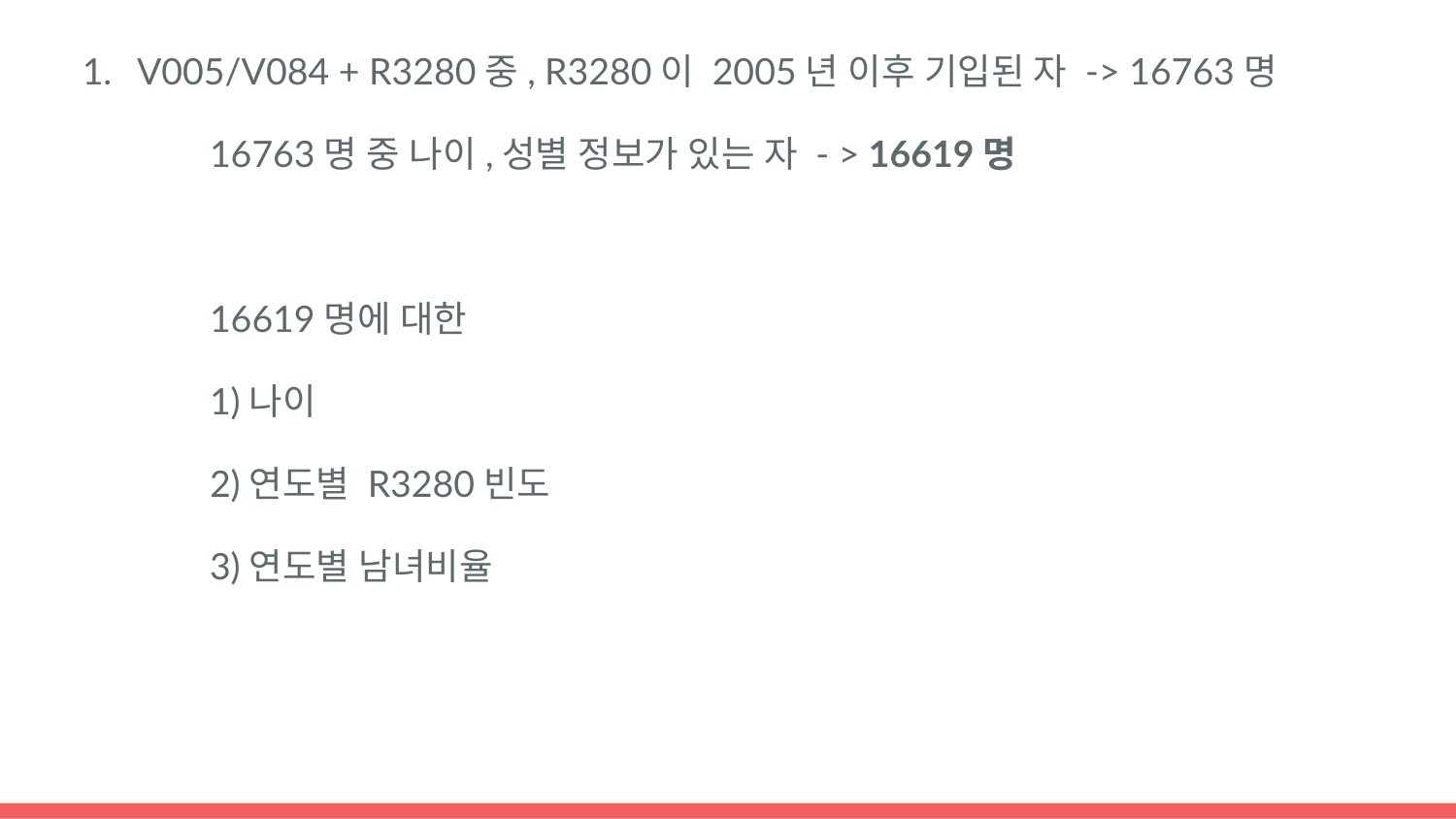

V005/V084 + R3280중, R3280이 2005년 이후 기입된 자 -> 16763명
	16763명 중 나이,성별 정보가 있는 자 - > 16619명

	16619명에 대한
	1)나이
	2)연도별 R3280빈도
	3)연도별 남녀비율